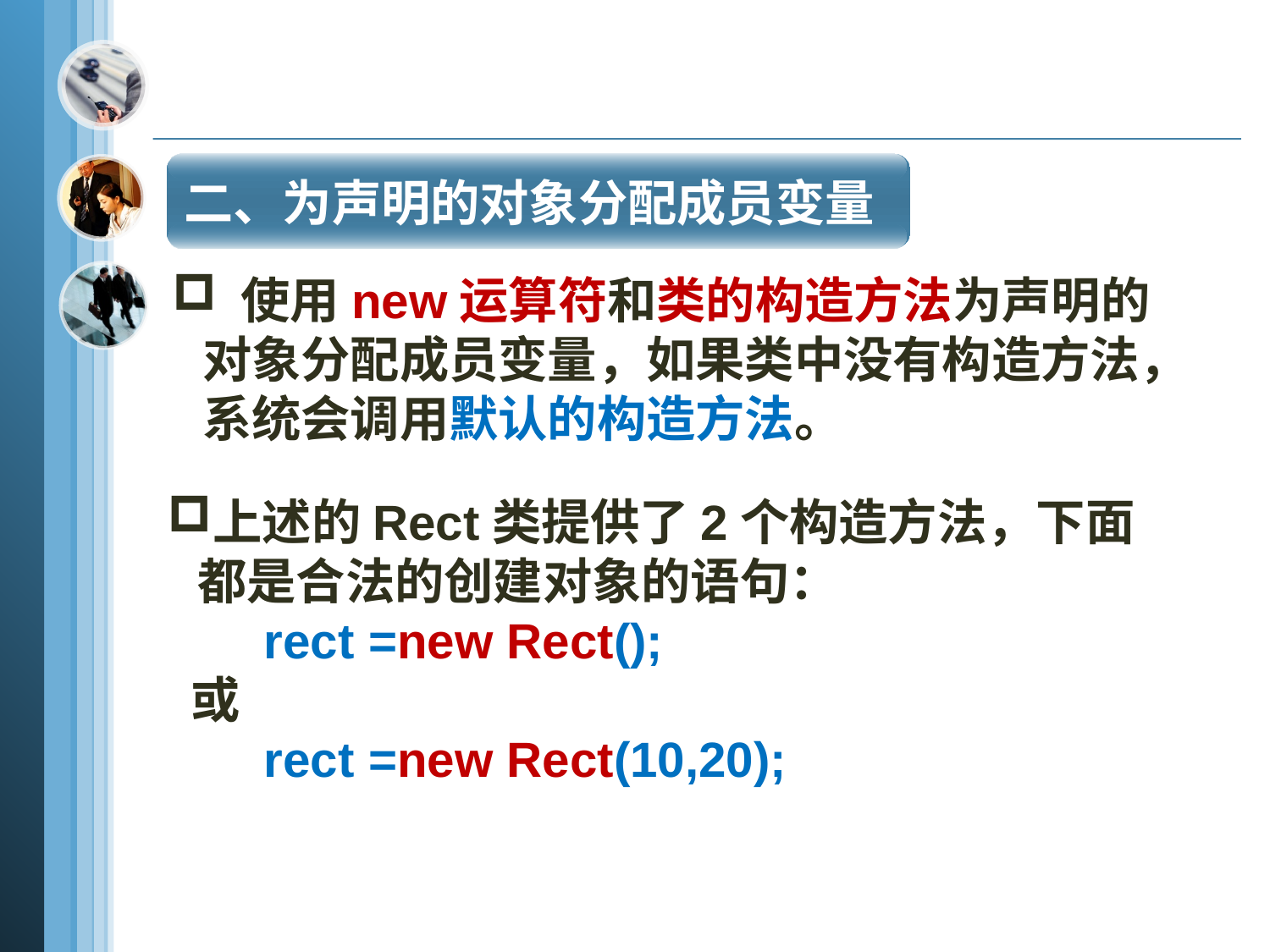

二、为声明的对象分配成员变量

 使用new运算符和类的构造方法为声明的对象分配成员变量，如果类中没有构造方法，系统会调用默认的构造方法。
上述的Rect类提供了2个构造方法，下面都是合法的创建对象的语句：
       rect =new Rect();
 或
       rect =new Rect(10,20);